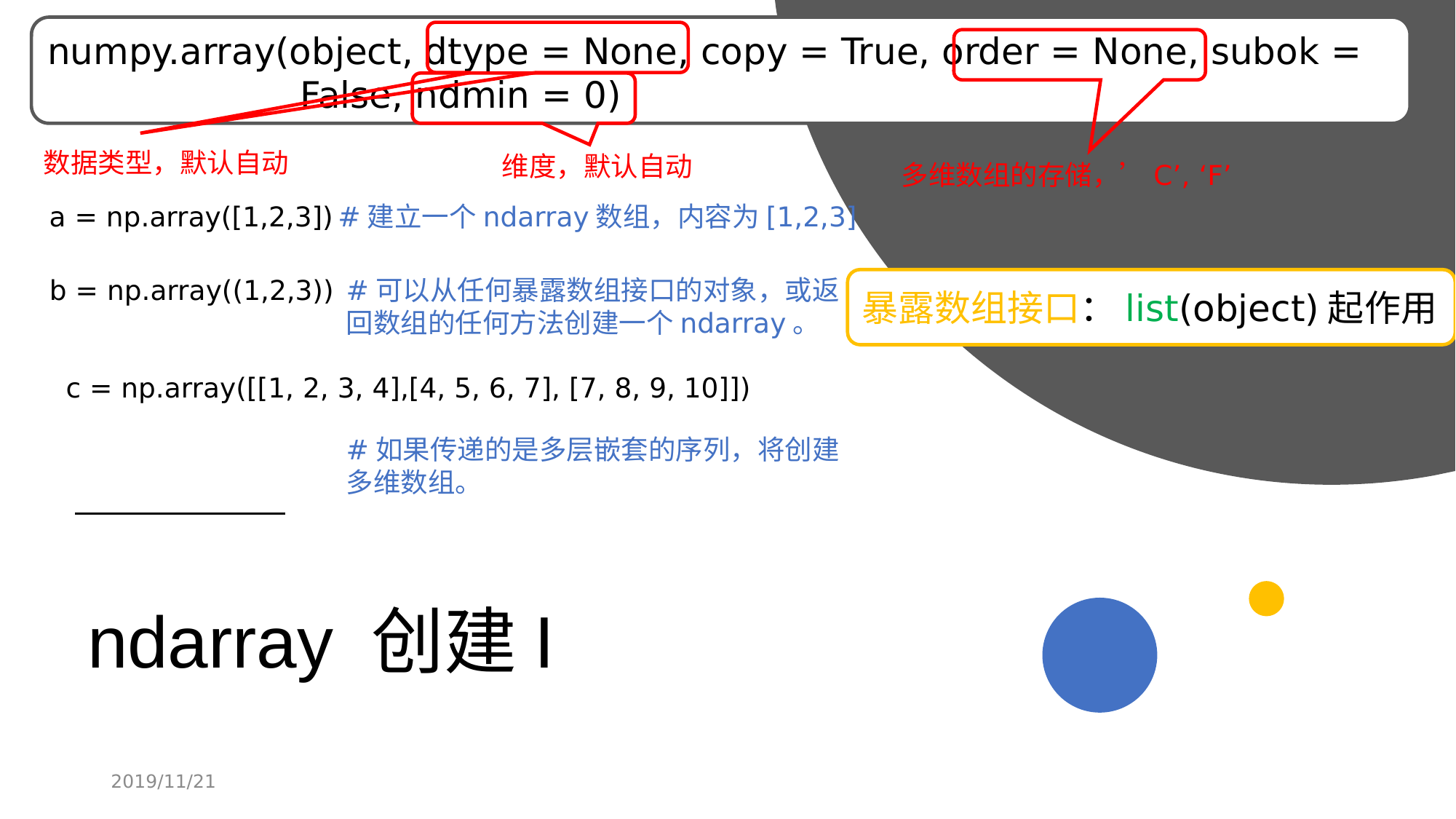

numpy.array(object, dtype = None, copy = True, order = None, subok = 		   False, ndmin = 0)

数据类型，默认自动
维度，默认自动
多维数组的存储，’C’, ‘F’
a = np.array([1,2,3])
#建立一个ndarray数组，内容为[1,2,3]
b = np.array((1,2,3))
#可以从任何暴露数组接口的对象，或返回数组的任何方法创建一个ndarray。
暴露数组接口：list(object)起作用
c = np.array([[1, 2, 3, 4],[4, 5, 6, 7], [7, 8, 9, 10]])
#如果传递的是多层嵌套的序列，将创建多维数组。
# ndarray 创建I

2019/11/21
高级算法语言和程序设计
7